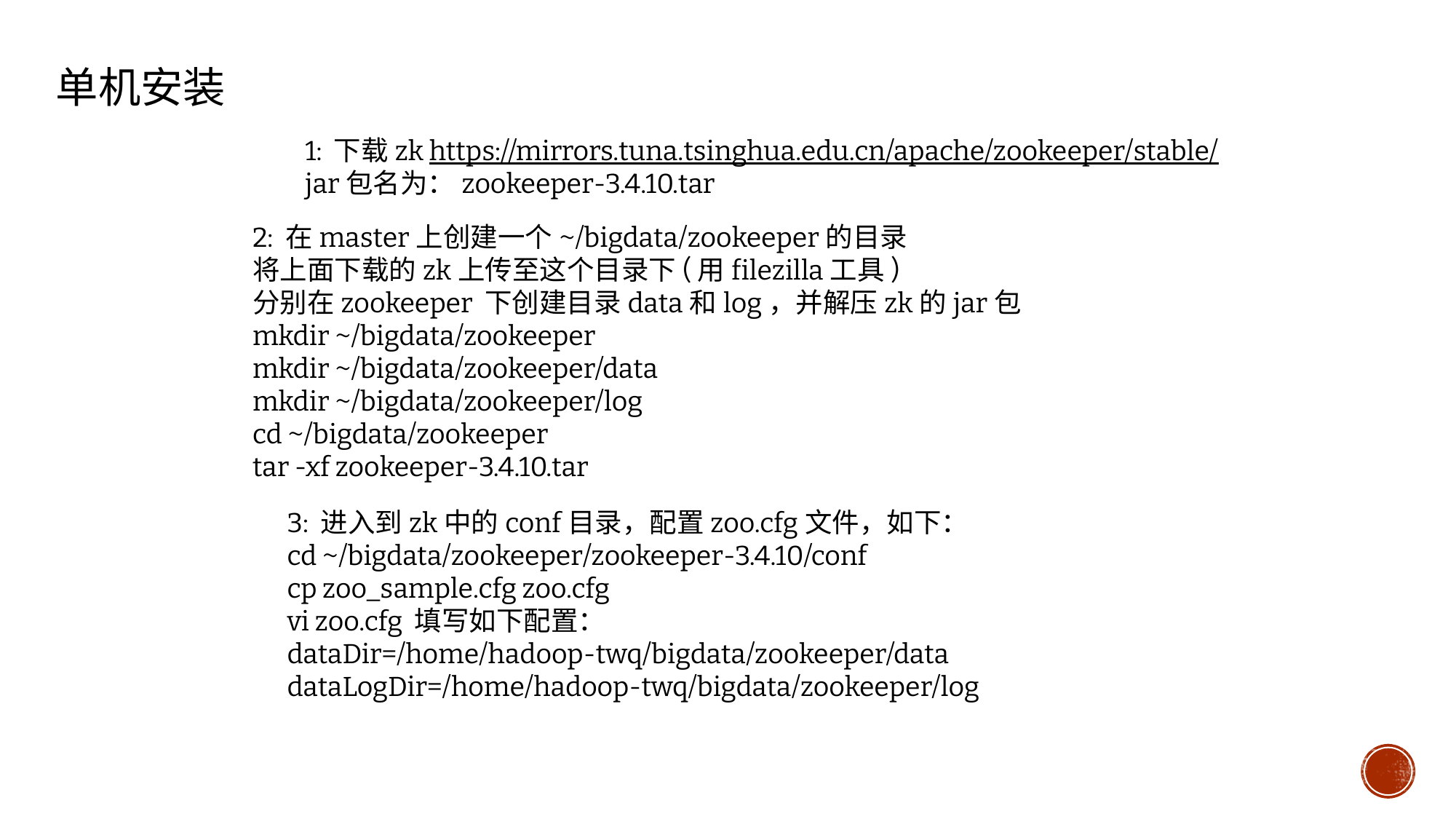

单机安装
1: 下载zk https://mirrors.tuna.tsinghua.edu.cn/apache/zookeeper/stable/
jar包名为：zookeeper-3.4.10.tar
2: 在master上创建一个~/bigdata/zookeeper的目录
将上面下载的zk上传至这个目录下(用filezilla工具)
分别在zookeeper 下创建目录data和log，并解压zk的jar包
mkdir ~/bigdata/zookeeper
mkdir ~/bigdata/zookeeper/data
mkdir ~/bigdata/zookeeper/log
cd ~/bigdata/zookeeper
tar -xf zookeeper-3.4.10.tar
3: 进入到zk中的conf目录，配置zoo.cfg文件，如下：
cd ~/bigdata/zookeeper/zookeeper-3.4.10/conf
cp zoo_sample.cfg zoo.cfg
vi zoo.cfg 填写如下配置：
dataDir=/home/hadoop-twq/bigdata/zookeeper/data
dataLogDir=/home/hadoop-twq/bigdata/zookeeper/log